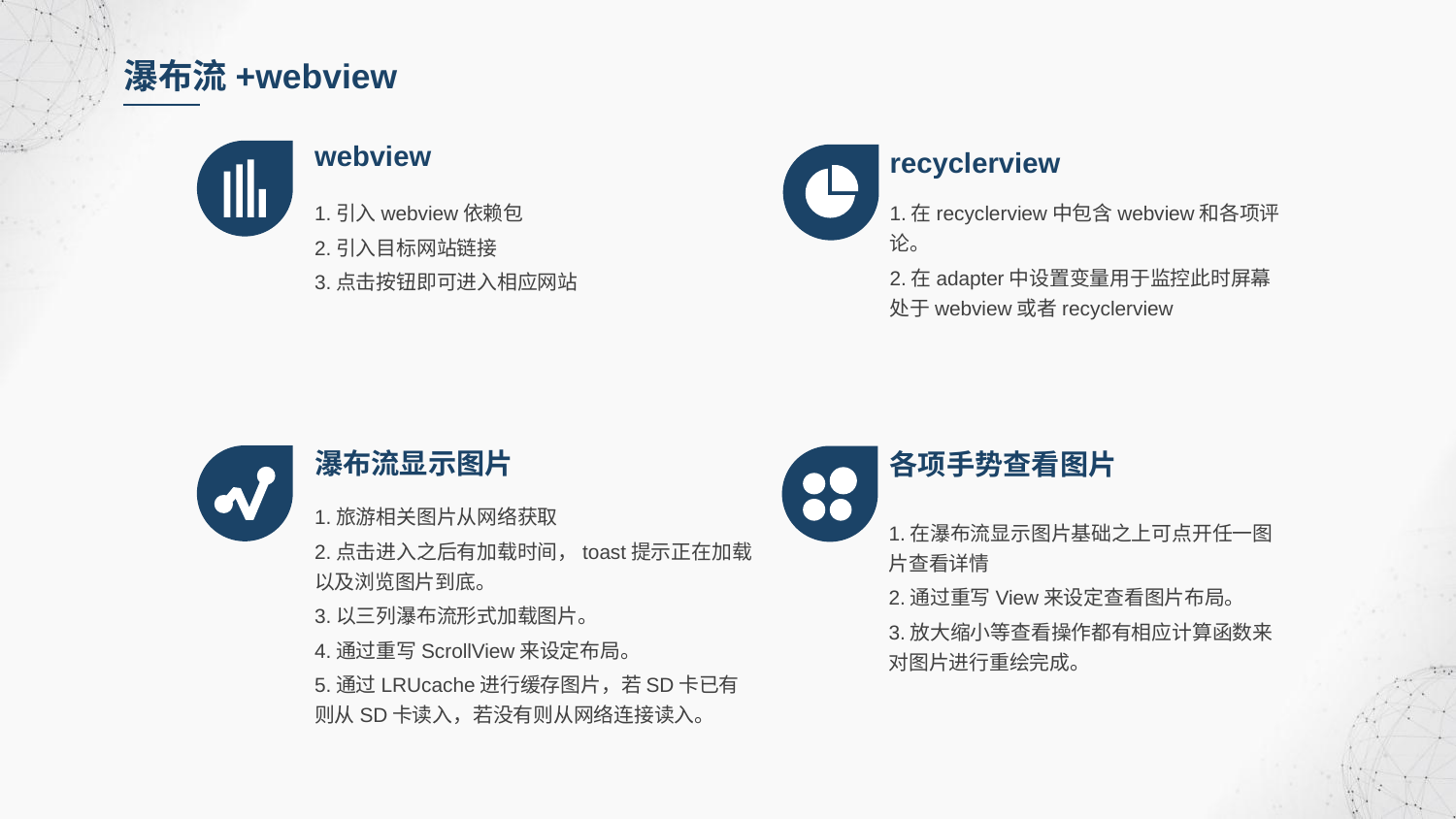

瀑布流+webview
webview
recyclerview

1.引入webview依赖包
2.引入目标网站链接
3.点击按钮即可进入相应网站
1.在recyclerview中包含webview和各项评论。
2.在adapter中设置变量用于监控此时屏幕处于webview或者recyclerview
瀑布流显示图片
各项手势查看图片

1.旅游相关图片从网络获取
2.点击进入之后有加载时间，toast提示正在加载以及浏览图片到底。
3.以三列瀑布流形式加载图片。
4.通过重写ScrollView来设定布局。
5.通过LRUcache进行缓存图片，若SD卡已有则从SD卡读入，若没有则从网络连接读入。
1.在瀑布流显示图片基础之上可点开任一图片查看详情
2.通过重写View来设定查看图片布局。
3.放大缩小等查看操作都有相应计算函数来对图片进行重绘完成。